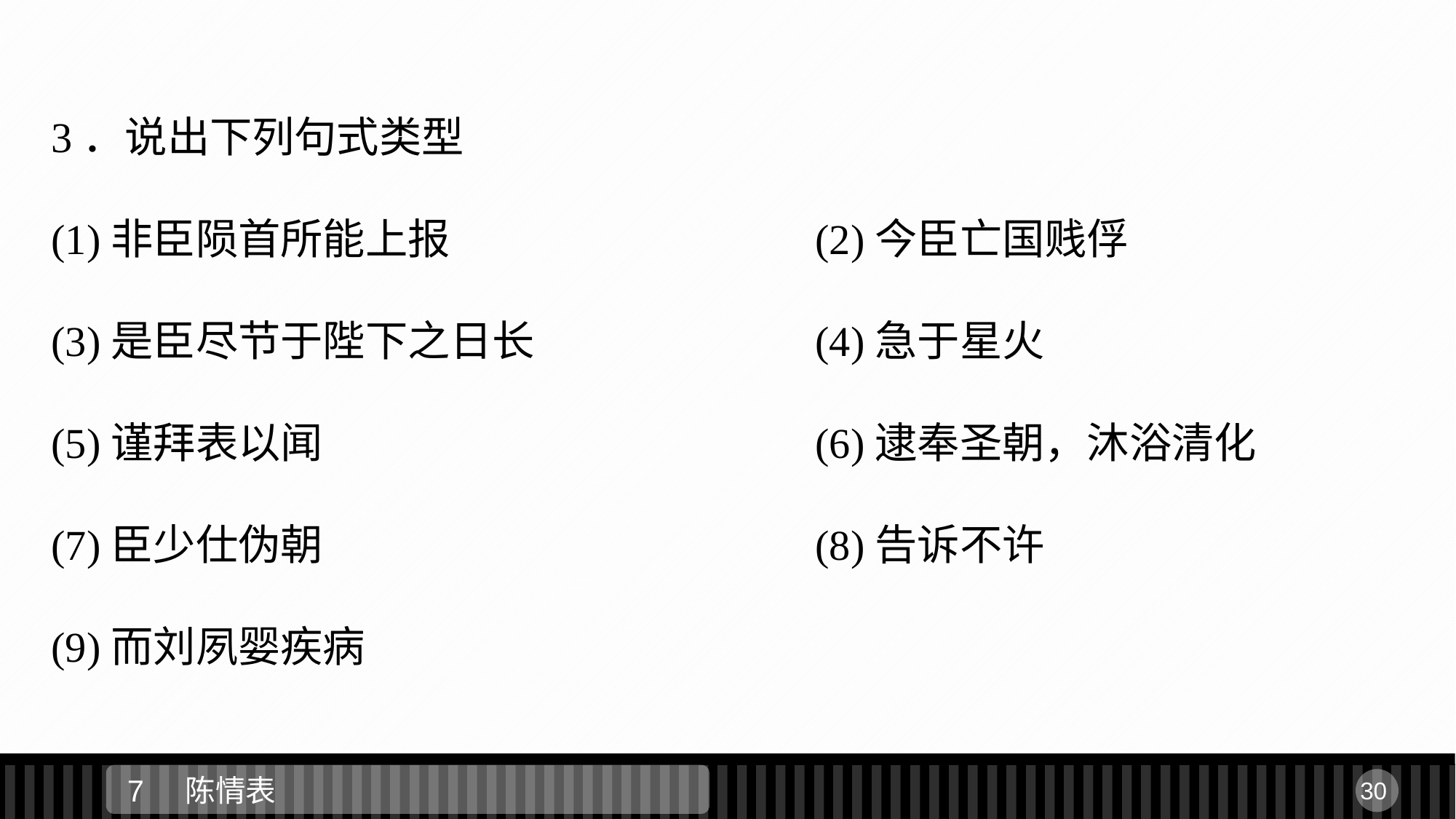

3．说出下列句式类型
(1)非臣陨首所能上报				(2)今臣亡国贱俘
(3)是臣尽节于陛下之日长			(4)急于星火
(5)谨拜表以闻					(6)逮奉圣朝，沐浴清化
(7)臣少仕伪朝					(8)告诉不许
(9)而刘夙婴疾病